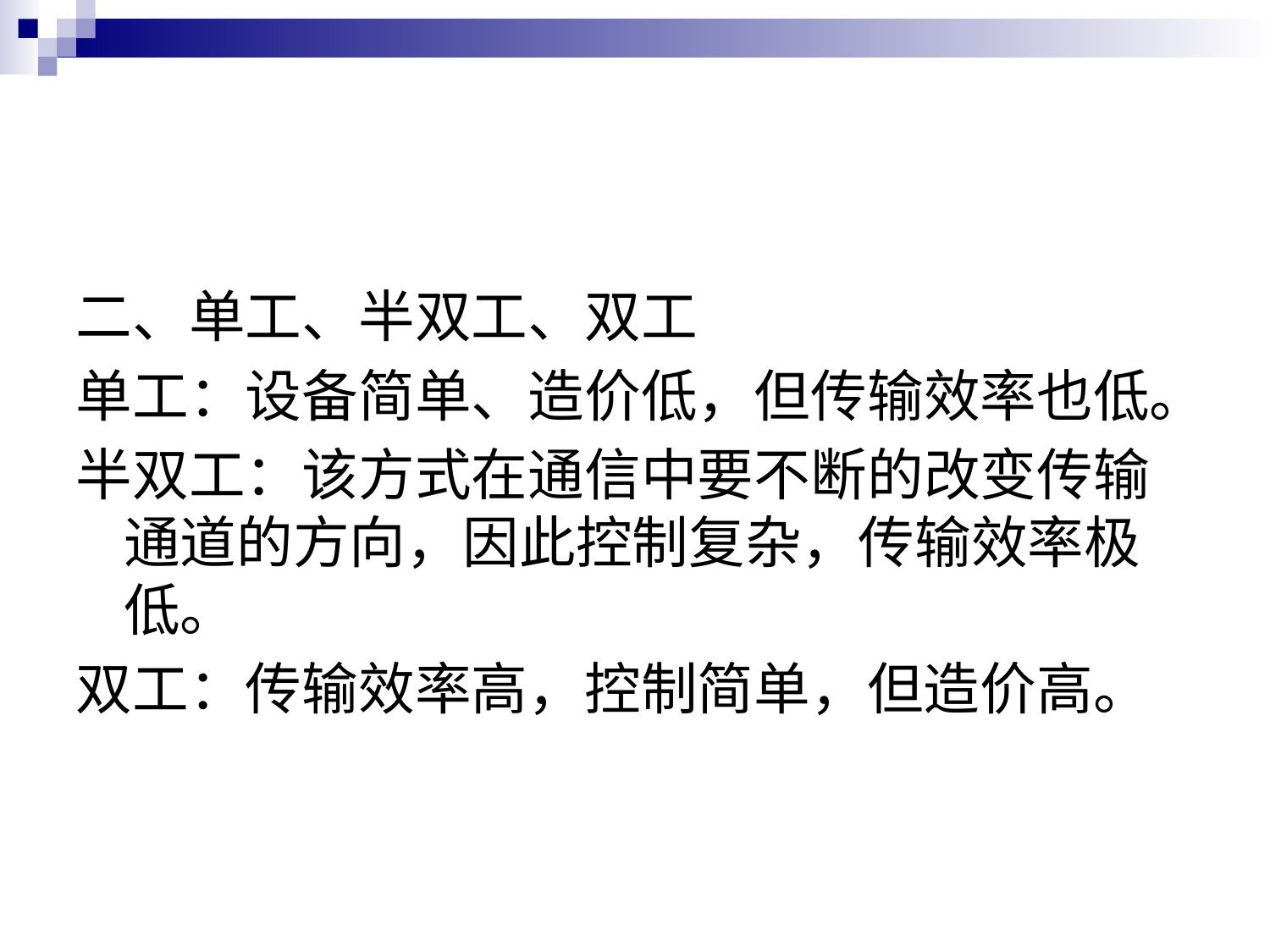

#
二、单工、半双工、双工
单工：设备简单、造价低，但传输效率也低。
半双工：该方式在通信中要不断的改变传输通道的方向，因此控制复杂，传输效率极低。
双工：传输效率高，控制简单，但造价高。